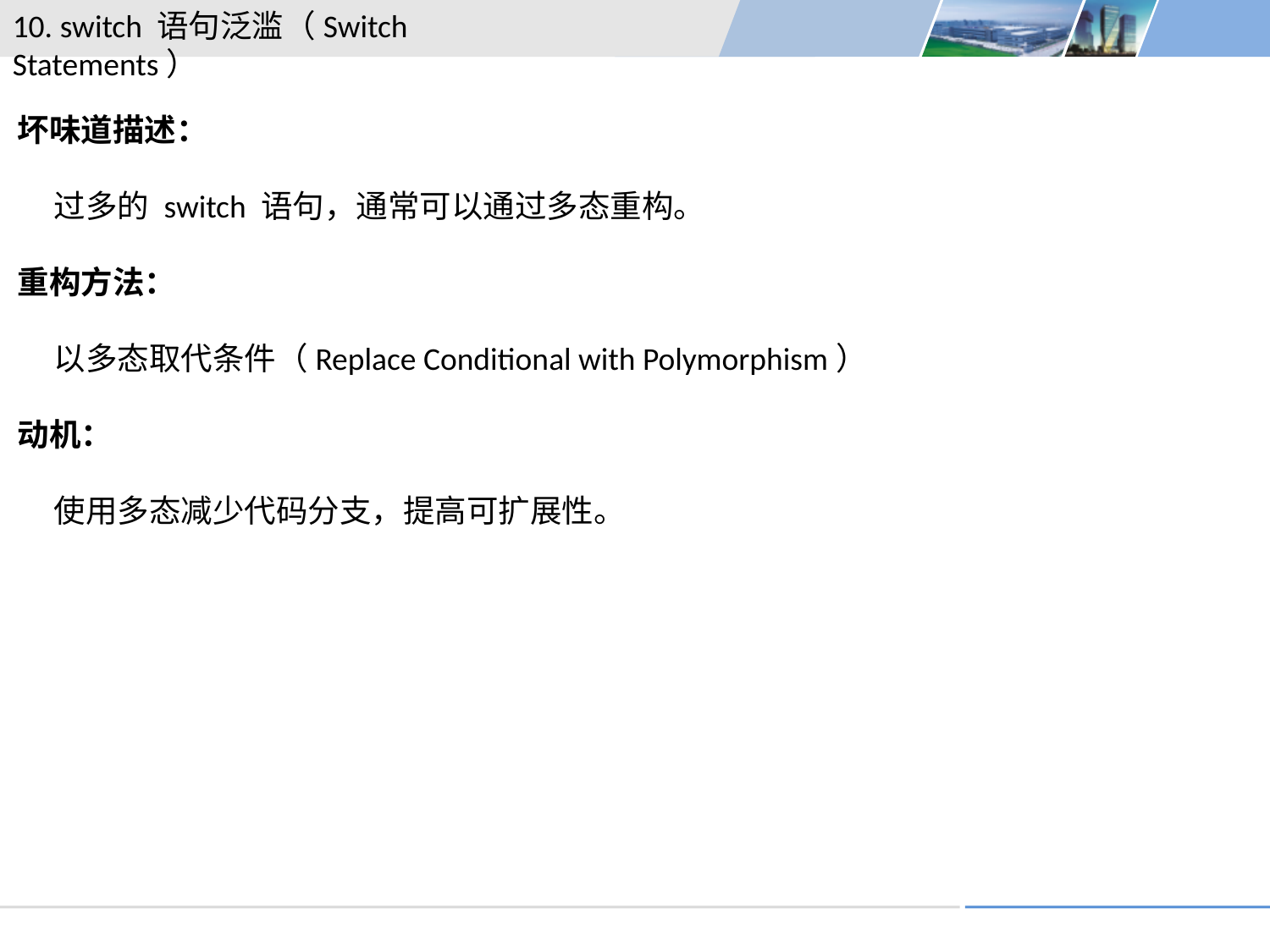

10. switch 语句泛滥（Switch Statements）
坏味道描述：

    过多的 switch 语句，通常可以通过多态重构。

重构方法：

    以多态取代条件（Replace Conditional with Polymorphism）

动机：

    使用多态减少代码分支，提高可扩展性。